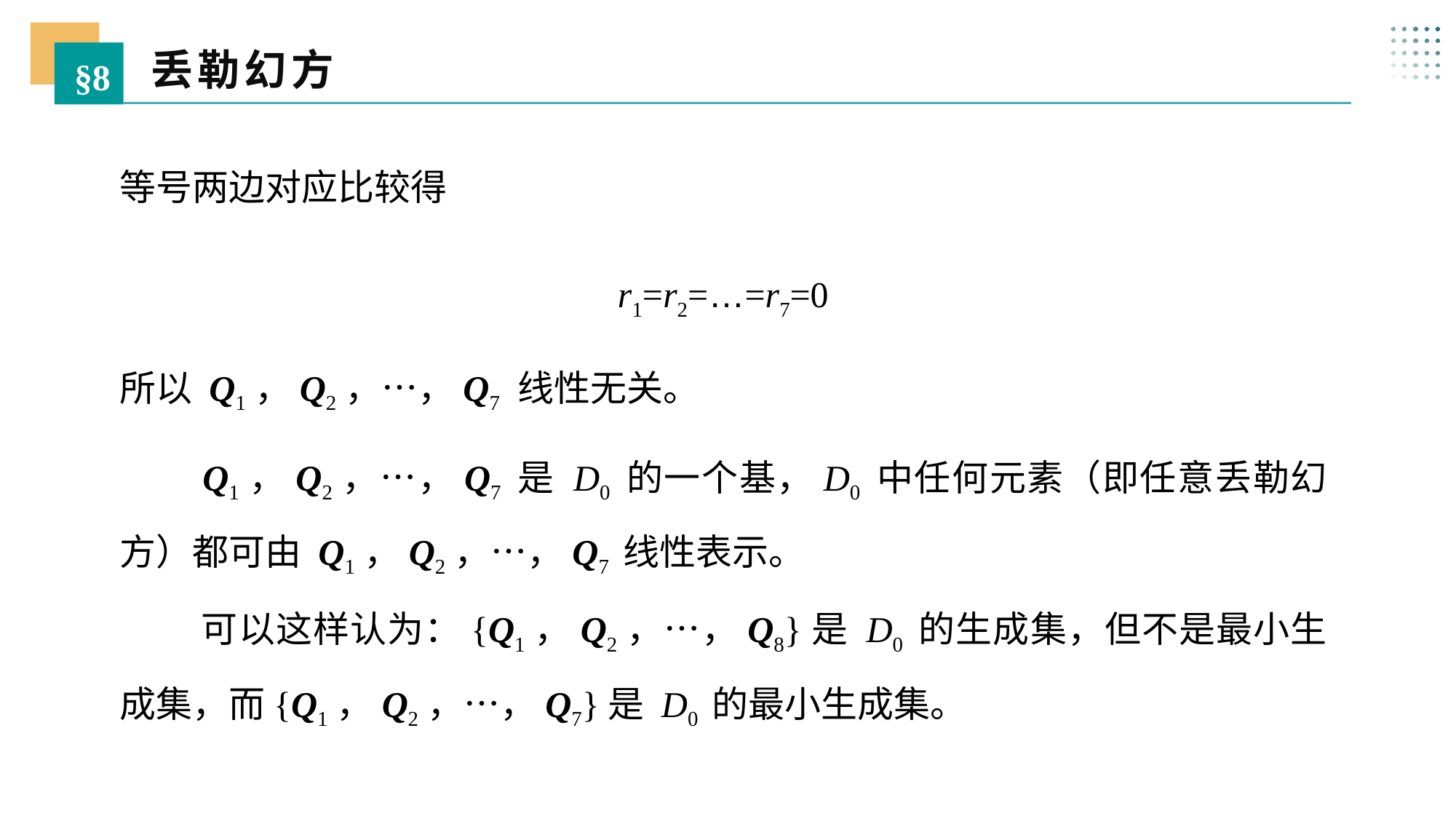

丢勒幻方
§8
等号两边对应比较得
r1=r2=…=r7=0
所以 Q1，Q2，…，Q7 线性无关。
        Q1，Q2，…，Q7 是 D0 的一个基，D0 中任何元素（即任意丢勒幻方）都可由 Q1，Q2，…，Q7 线性表示。
        可以这样认为：{Q1，Q2，…，Q8}是 D0 的生成集，但不是最小生成集，而{Q1，Q2，…，Q7}是 D0 的最小生成集。